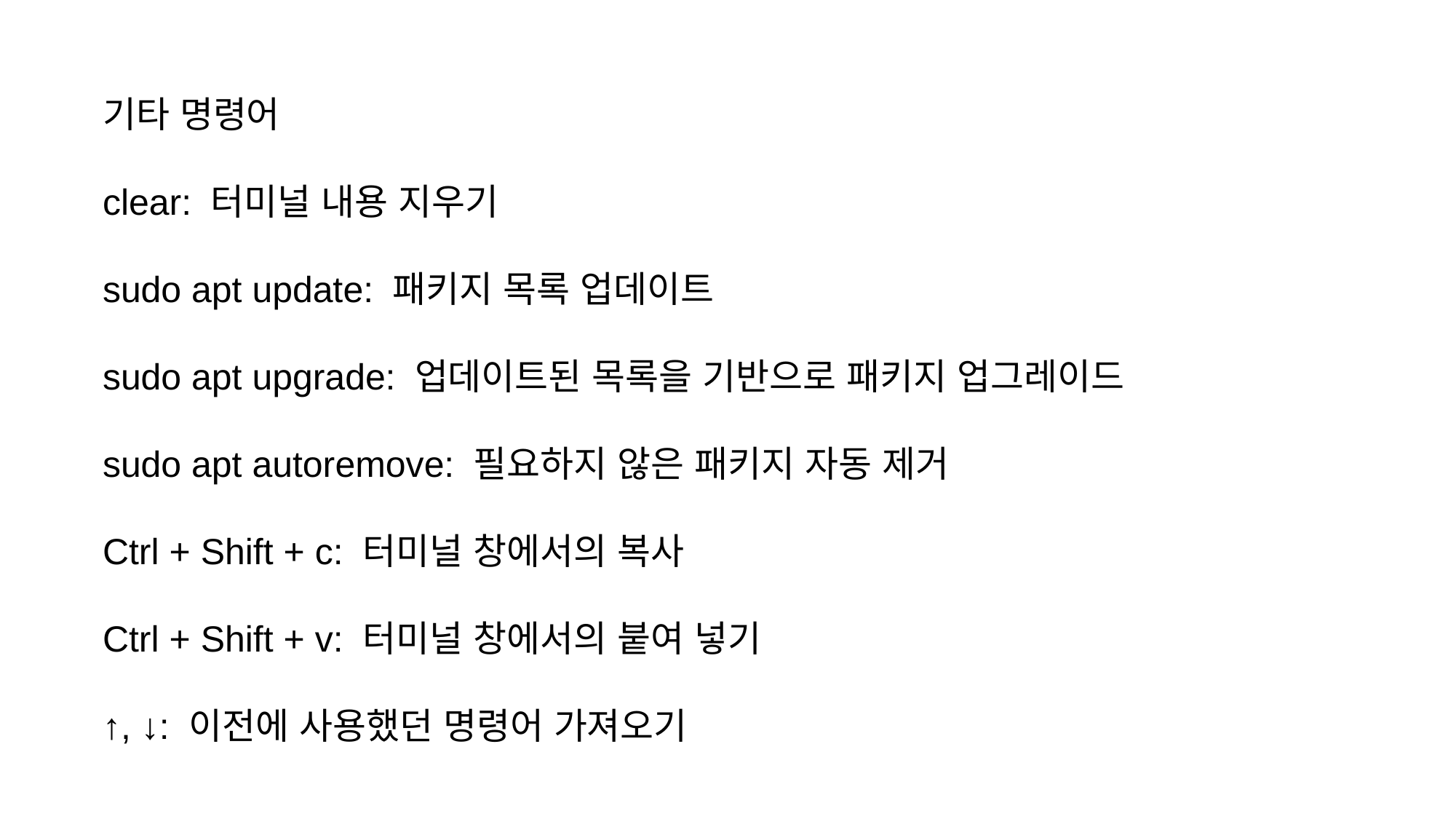

기타 명령어

clear: 터미널 내용 지우기

sudo apt update: 패키지 목록 업데이트

sudo apt upgrade: 업데이트된 목록을 기반으로 패키지 업그레이드

sudo apt autoremove: 필요하지 않은 패키지 자동 제거

Ctrl + Shift + c: 터미널 창에서의 복사

Ctrl + Shift + v: 터미널 창에서의 붙여 넣기

↑, ↓: 이전에 사용했던 명령어 가져오기